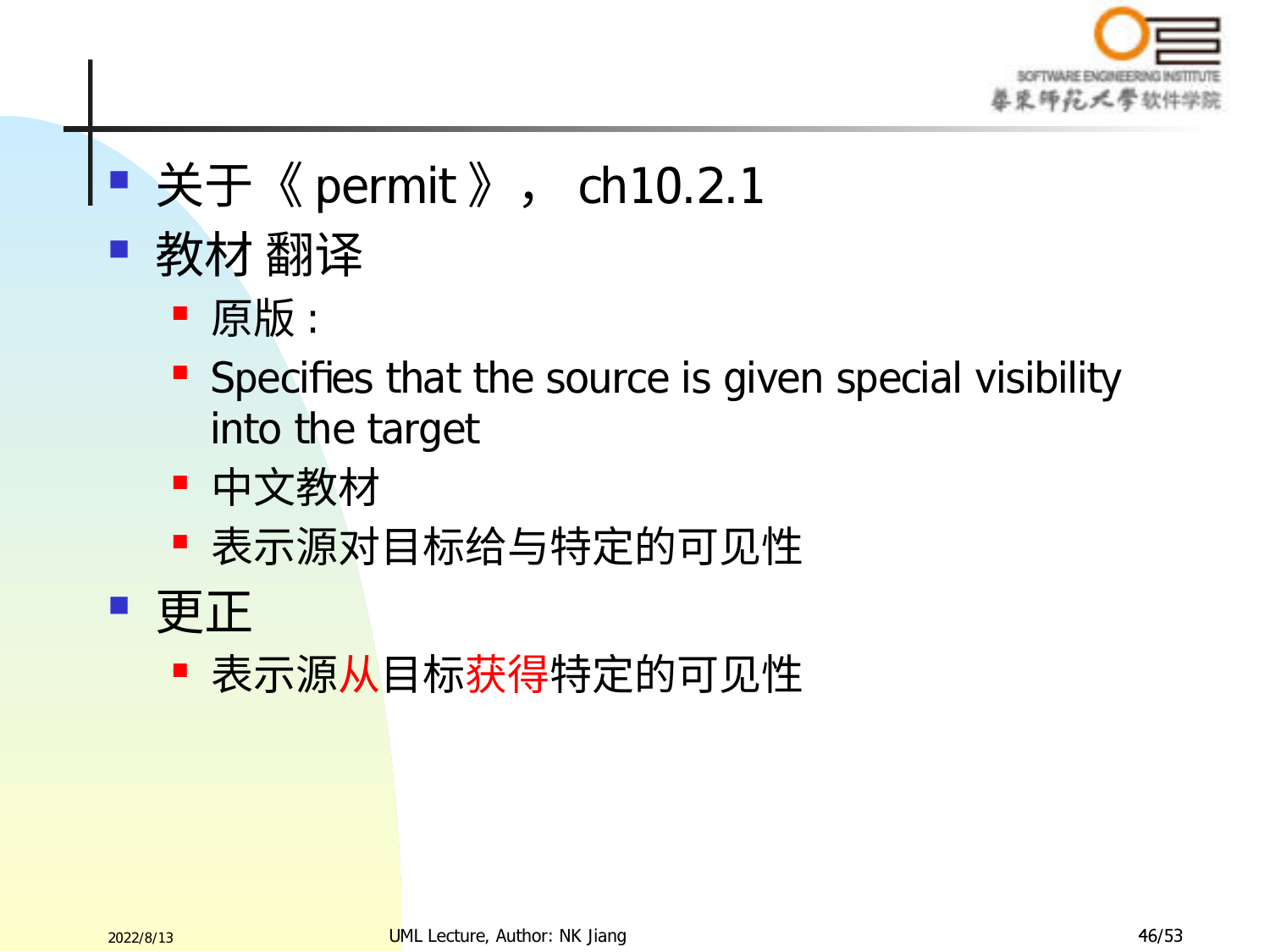

#
关于《permit》，ch10.2.1
教材 翻译
原版:
Specifies that the source is given special visibility into the target
中文教材
表示源对目标给与特定的可见性
更正
表示源从目标获得特定的可见性
2022/8/13
UML Lecture, Author: NK Jiang
46/53